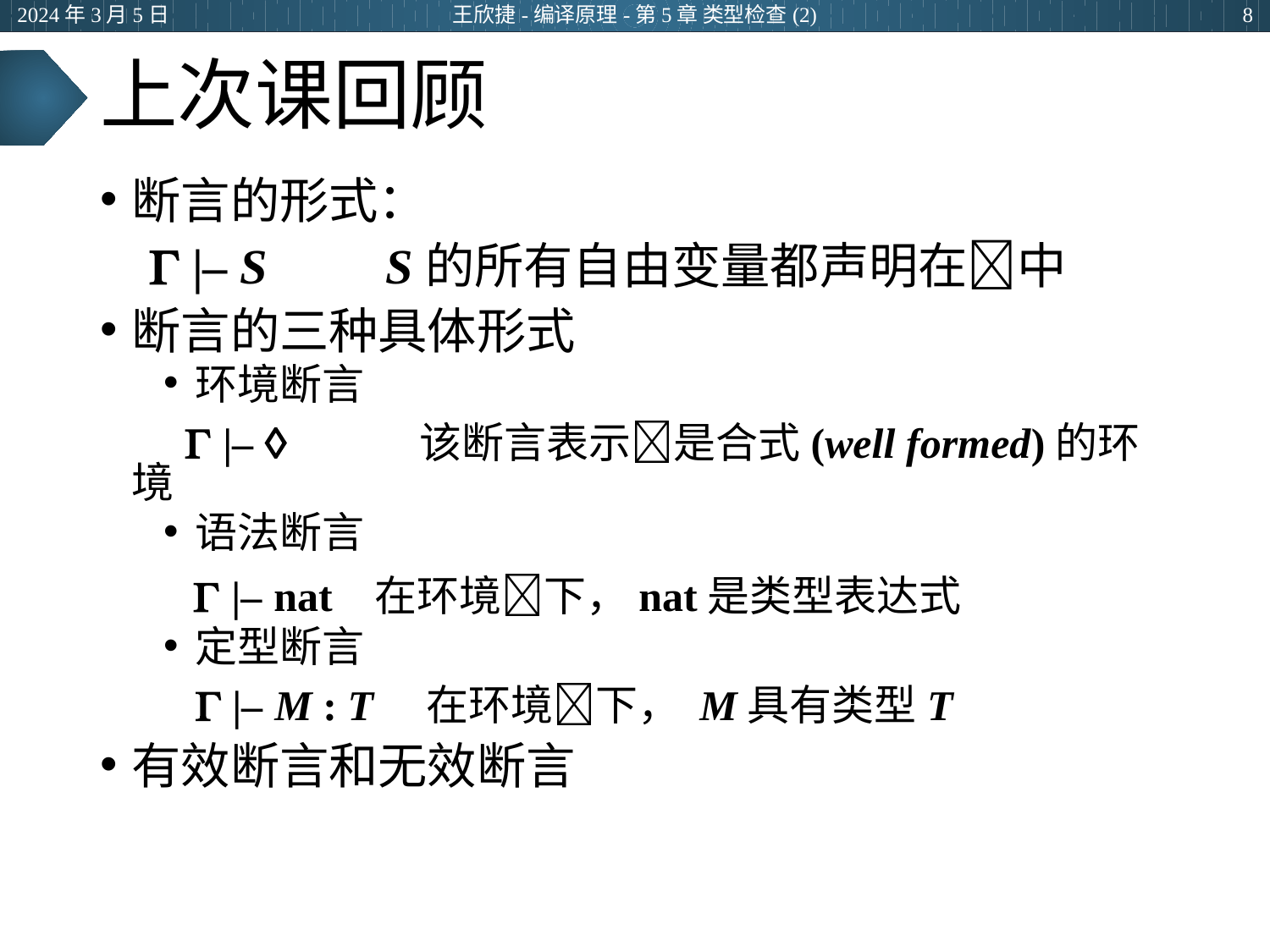

2024年3月5日
王欣捷-编译原理-第5章 类型检查(2)
8
# 上次课回顾
断言的形式：
    Γ |– S	S的所有自由变量都声明在Γ中
断言的三种具体形式
环境断言
	     Γ |– ◊	  该断言表示Γ是合式(well formed)的环境
语法断言
	     Γ |– nat   在环境Γ下，nat是类型表达式
定型断言
	      Γ |– M : T    在环境Γ下， M具有类型T
有效断言和无效断言